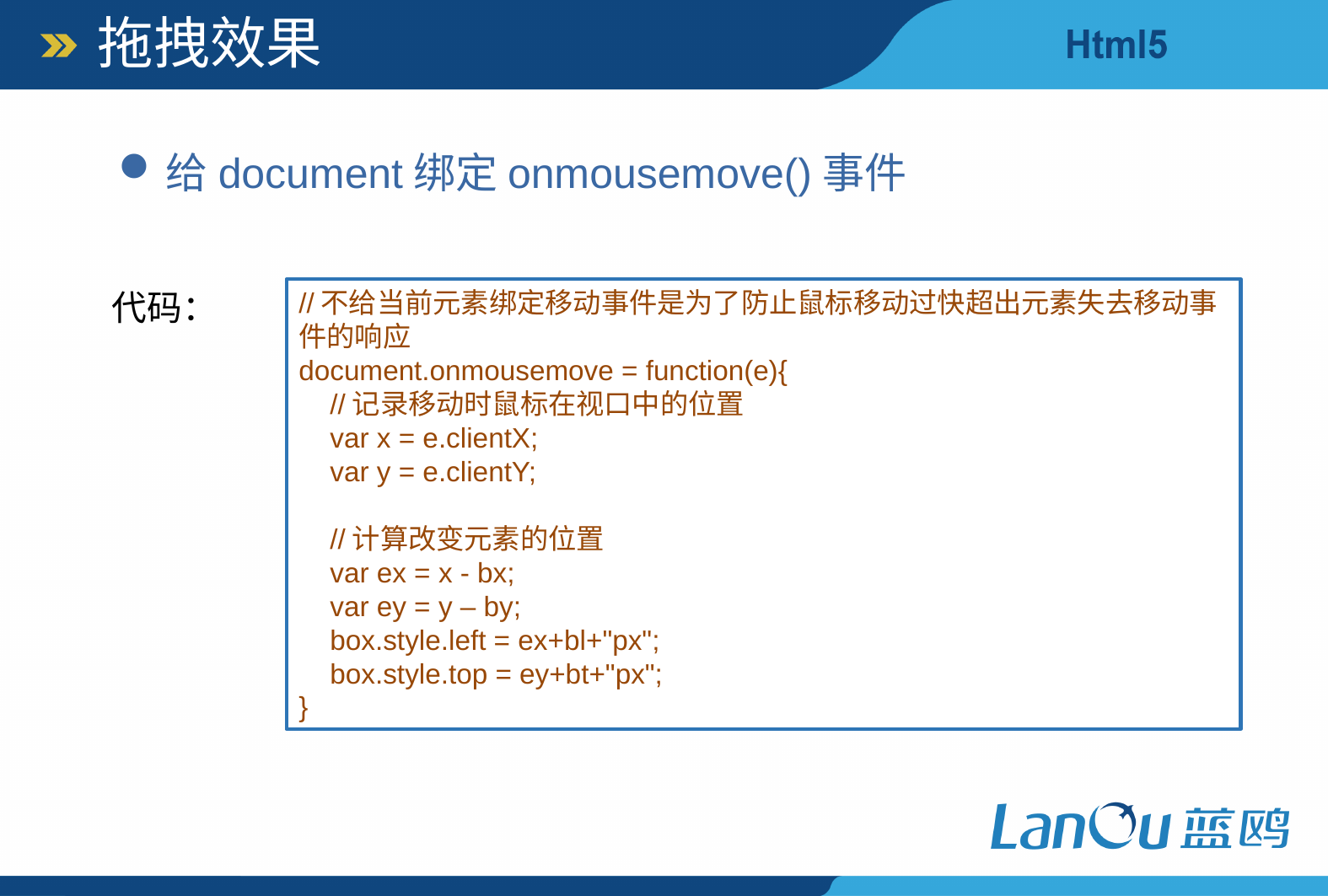

拖拽效果
给document绑定onmousemove()事件
代码：
//不给当前元素绑定移动事件是为了防止鼠标移动过快超出元素失去移动事件的响应
document.onmousemove = function(e){
    //记录移动时鼠标在视口中的位置
    var x = e.clientX;
    var y = e.clientY;

    //计算改变元素的位置
    var ex = x - bx;
    var ey = y – by;
    box.style.left = ex+bl+"px";
    box.style.top = ey+bt+"px";
}